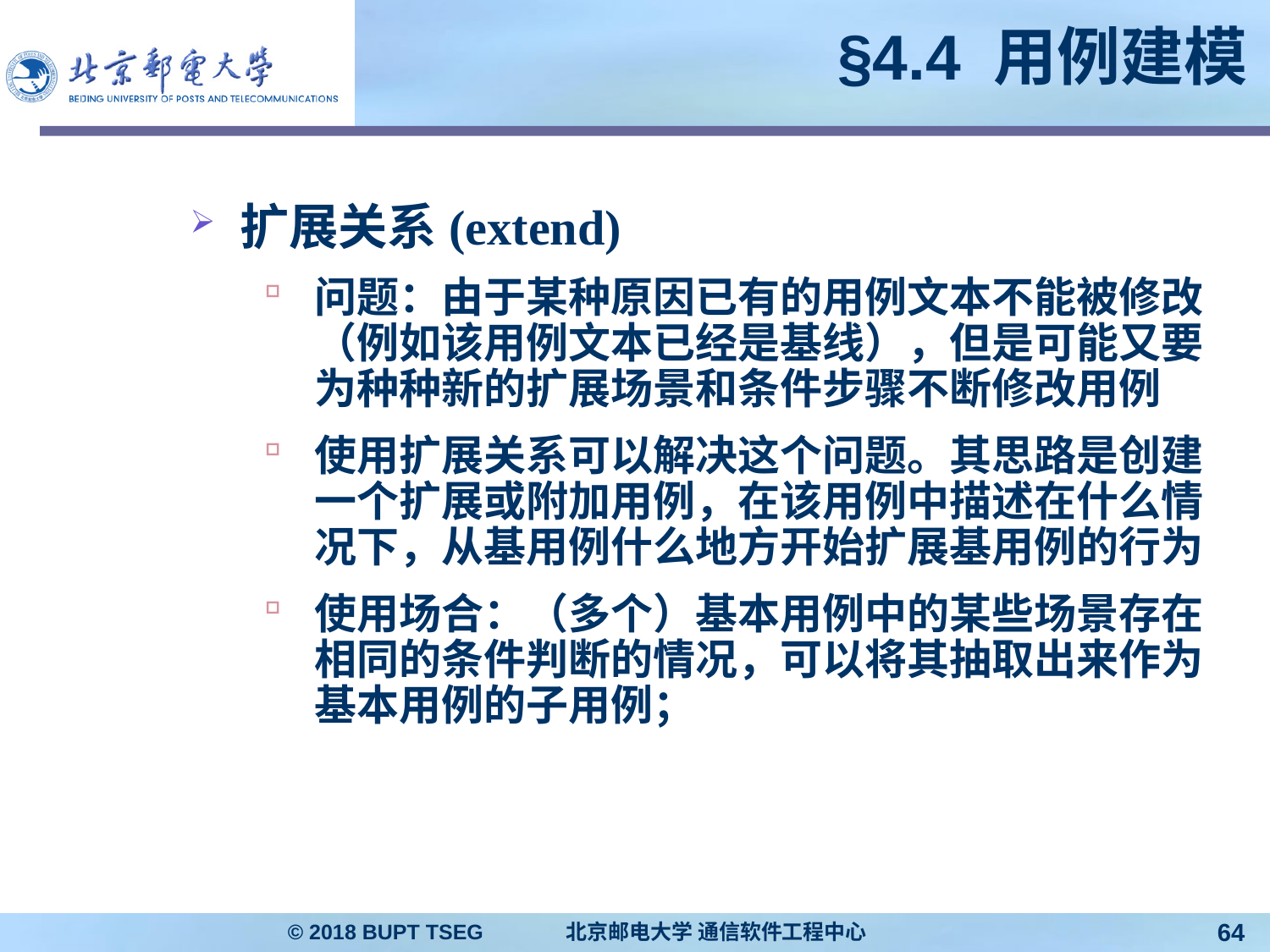

# §4.4 用例建模
扩展关系(extend)
问题：由于某种原因已有的用例文本不能被修改（例如该用例文本已经是基线），但是可能又要为种种新的扩展场景和条件步骤不断修改用例
使用扩展关系可以解决这个问题。其思路是创建一个扩展或附加用例，在该用例中描述在什么情况下，从基用例什么地方开始扩展基用例的行为
使用场合：（多个）基本用例中的某些场景存在相同的条件判断的情况，可以将其抽取出来作为基本用例的子用例；

© 2018 BUPT TSEG             北京邮电大学 通信软件工程中心